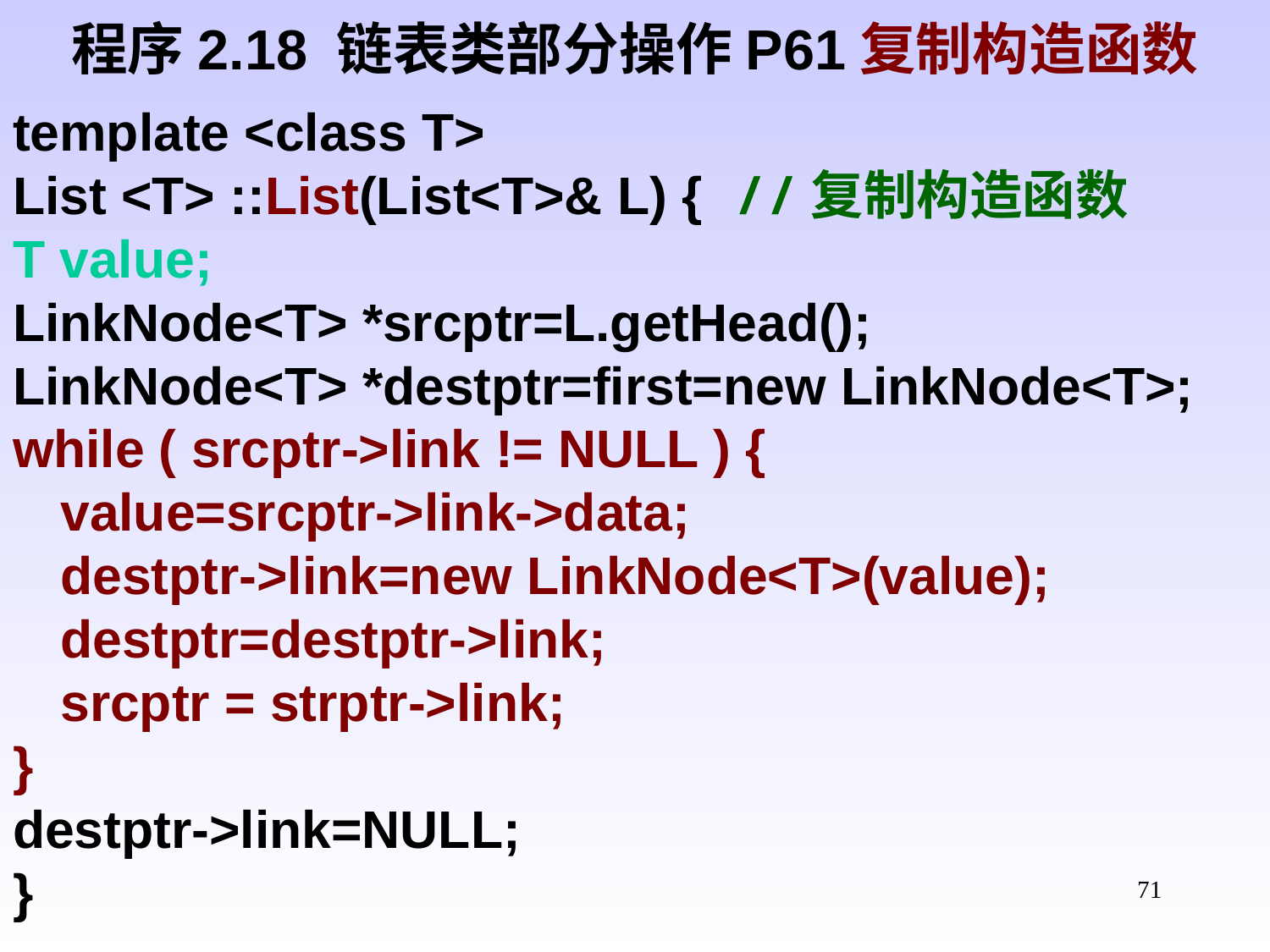

程序2.18 链表类部分操作P61复制构造函数
template <class T>
List <T> ::List(List<T>& L) { //复制构造函数
T value;
LinkNode<T> *srcptr=L.getHead();
LinkNode<T> *destptr=first=new LinkNode<T>;
while ( srcptr->link != NULL ) {
 	value=srcptr->link->data;
	destptr->link=new LinkNode<T>(value);
	destptr=destptr->link;
	srcptr = strptr->link;
}
destptr->link=NULL;
}
71